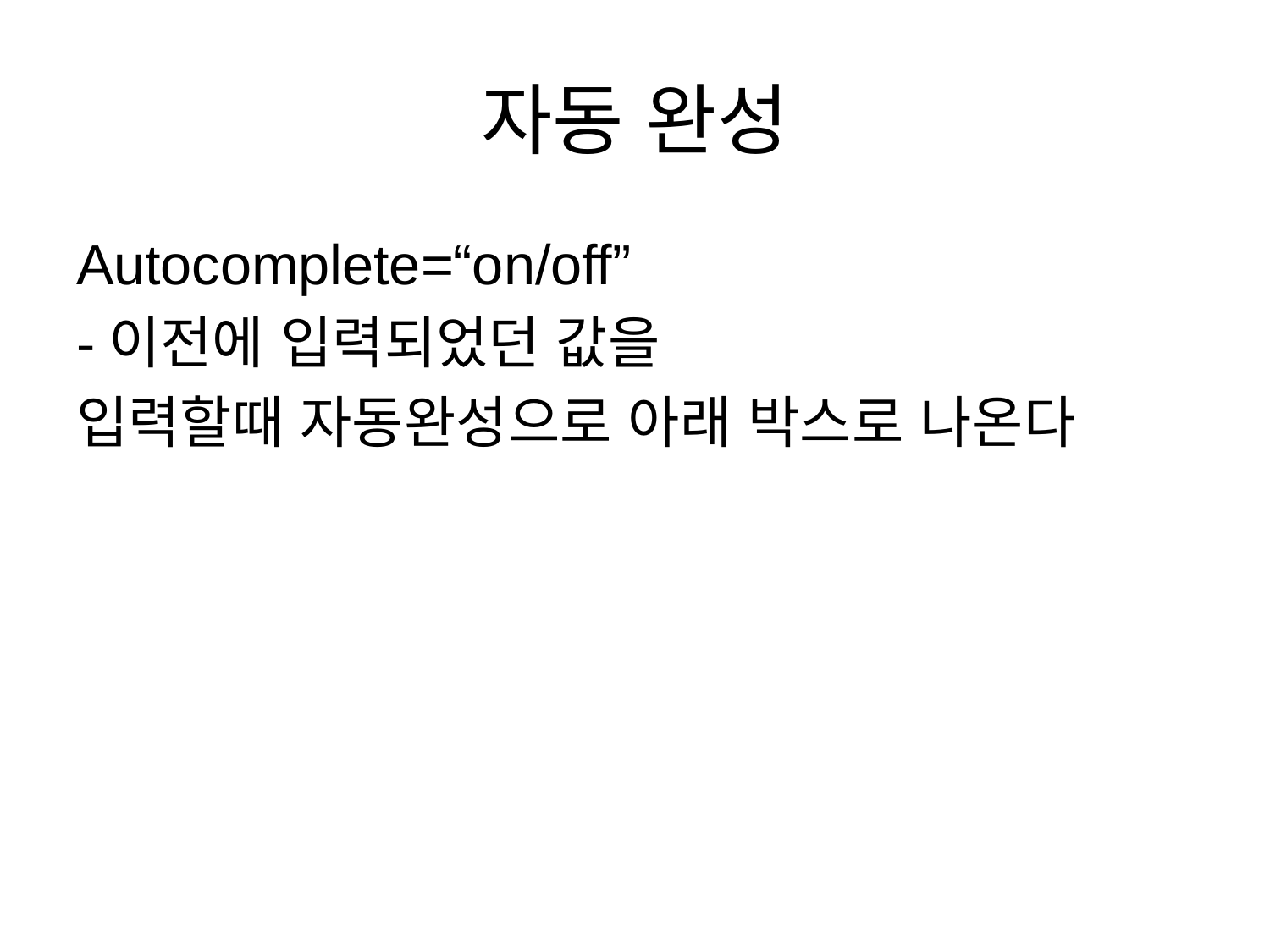

# 자동 완성
Autocomplete=“on/off”
-이전에 입력되었던 값을
입력할때 자동완성으로 아래 박스로 나온다